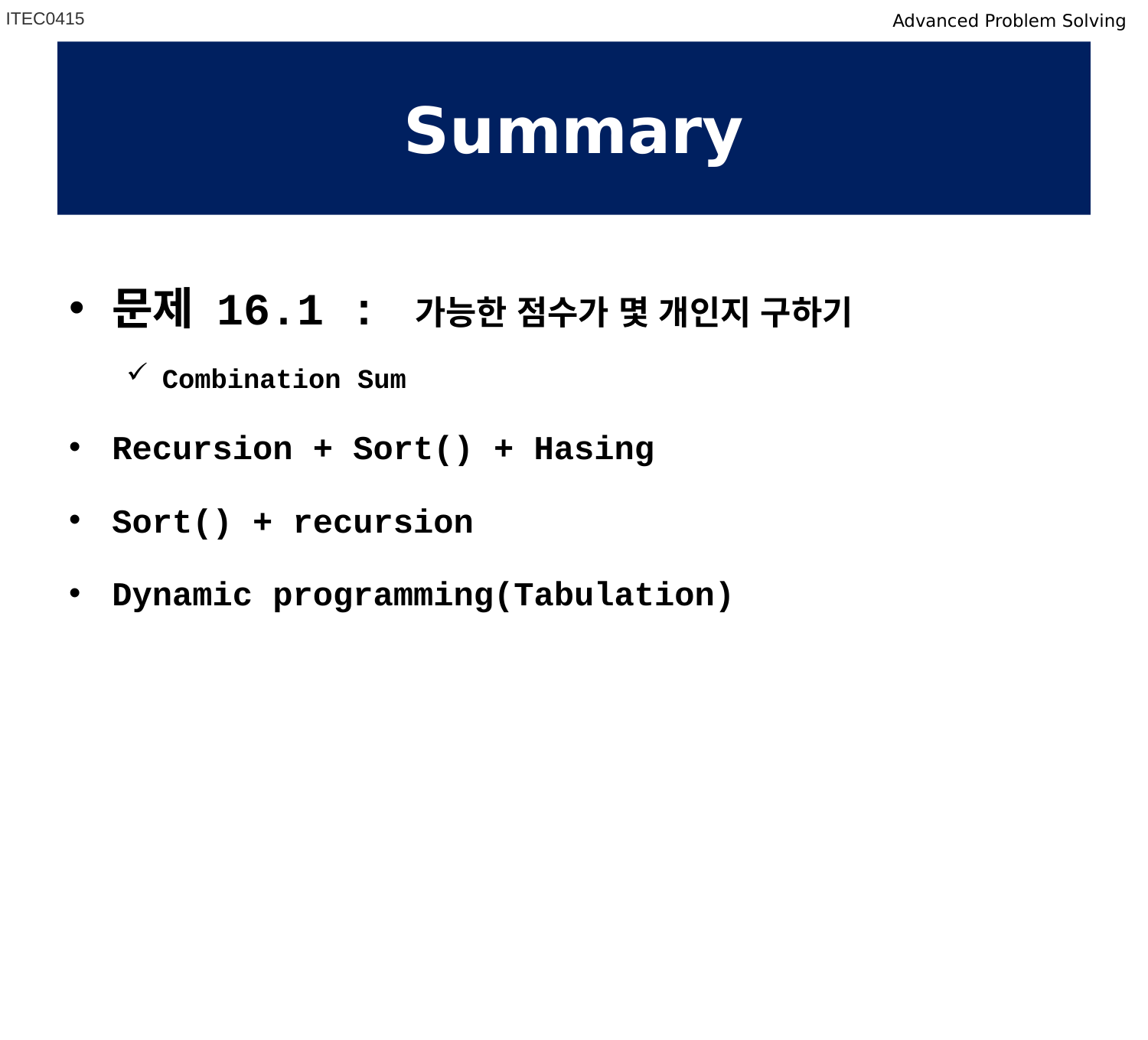

ITEC0415
Advanced Problem Solving
# Summary
문제 16.1 : 가능한 점수가 몇 개인지 구하기
Combination Sum
Recursion + Sort() + Hasing
Sort() + recursion
Dynamic programming(Tabulation)